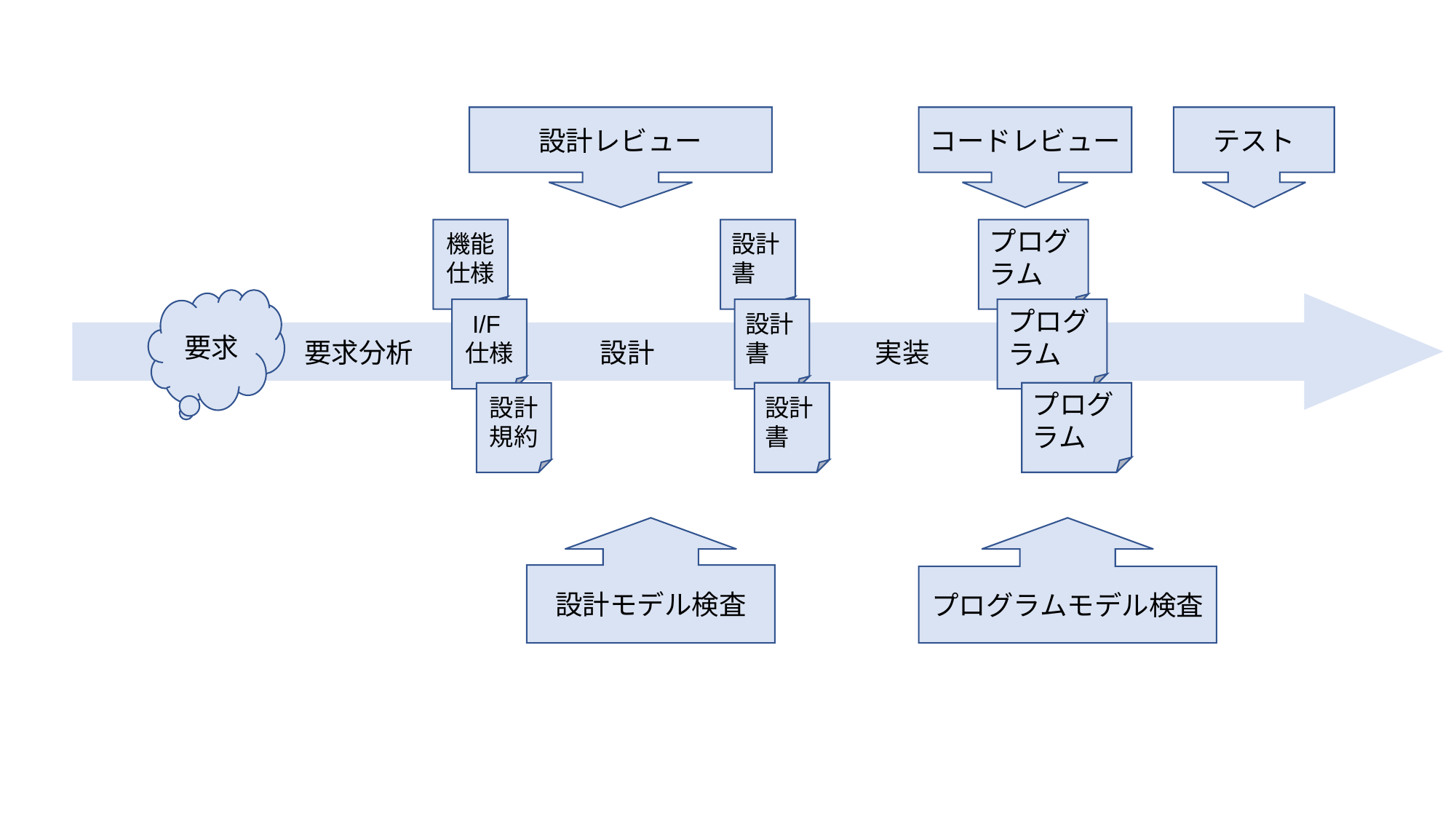

設計レビュー
コードレビュー
テスト
機能仕様
プログラム
設計書
要求

設計書
プログラム
I/F仕様
要求分析
設計
実装
設計書
プログラム
設計規約
設計モデル検査
プログラムモデル検査